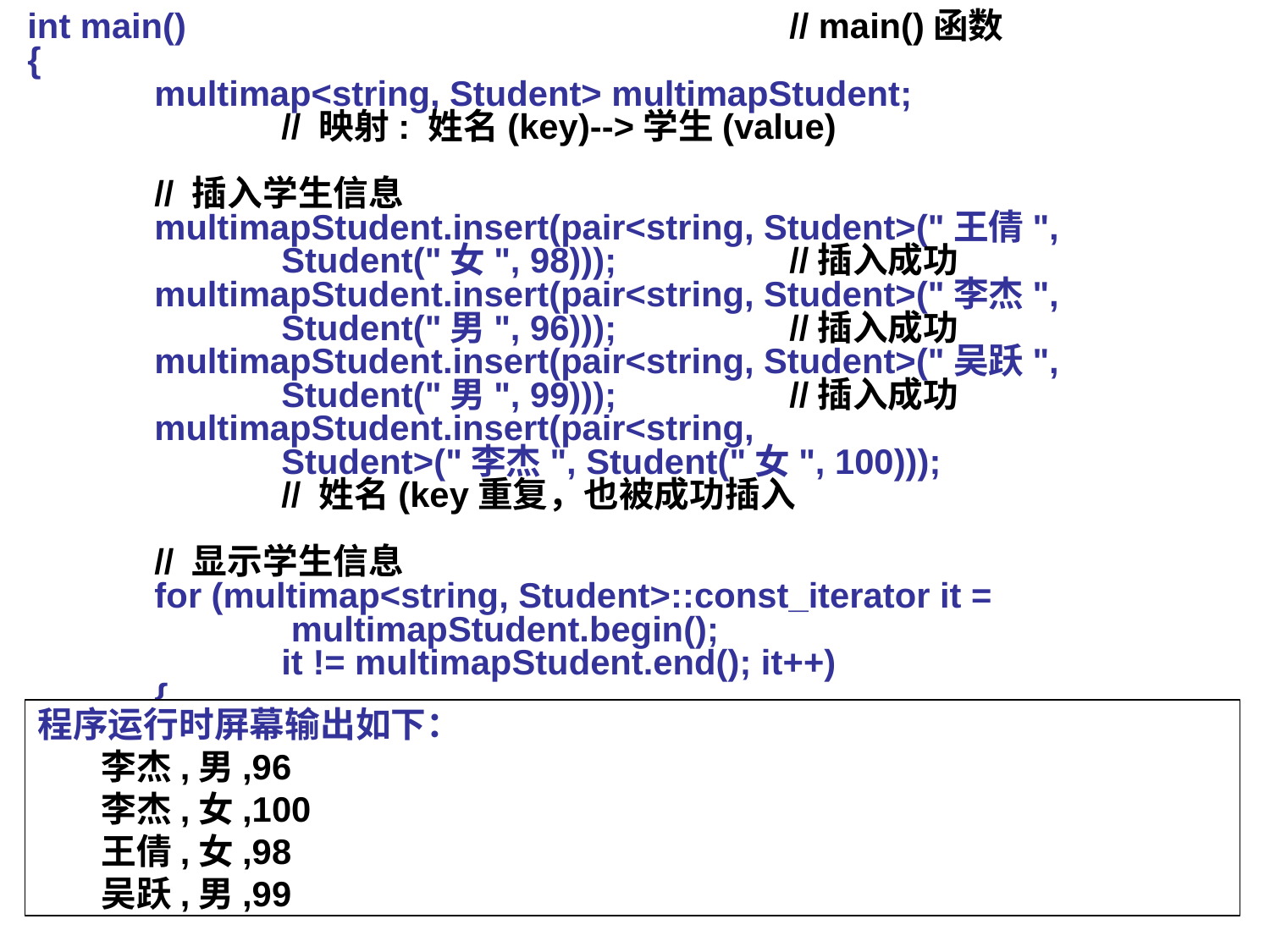

int main()					// main()函数
{
	multimap<string, Student> multimapStudent;
		// 映射: 姓名(key)-->学生(value)

	// 插入学生信息
	multimapStudent.insert(pair<string, Student>("王倩",
		Student("女", 98)));		//插入成功
	multimapStudent.insert(pair<string, Student>("李杰",
		Student("男", 96)));		//插入成功
	multimapStudent.insert(pair<string, Student>("吴跃",
		Student("男", 99)));		//插入成功
	multimapStudent.insert(pair<string,
		Student>("李杰", Student("女", 100)));
		// 姓名(key重复，也被成功插入

	// 显示学生信息
	for (multimap<string, Student>::const_iterator it =
		 multimapStudent.begin();
		it != multimapStudent.end(); it++)
	{
		cout << it->first << "," << it->second.sex << ","
			<< it->second.score << endl;
	}

	return 0;				// 返回操作系统
}
程序运行时屏幕输出如下：
李杰,男,96
李杰,女,100
王倩,女,98
吴跃,男,99